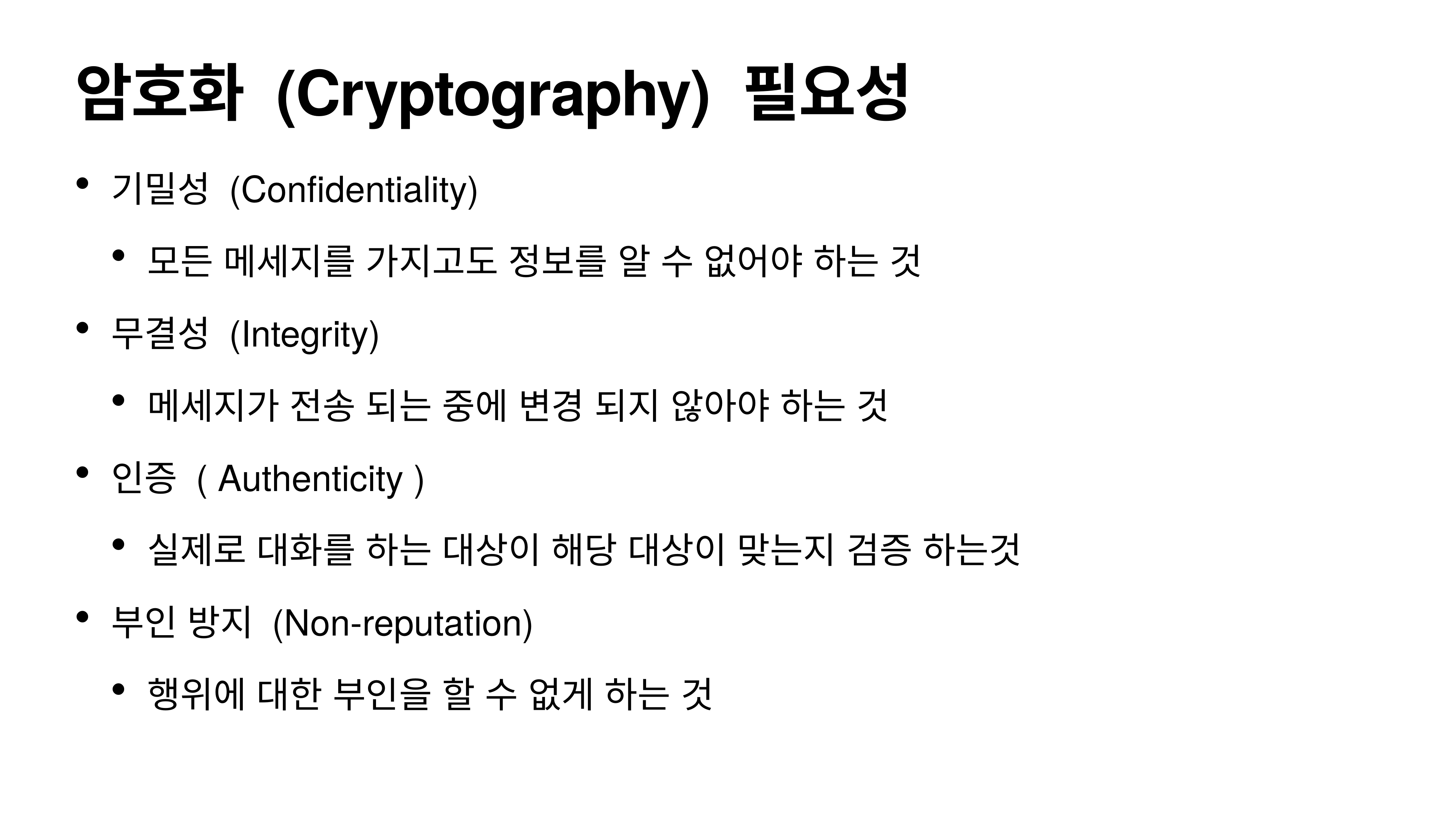

# 암호화 (Cryptography) 필요성
기밀성 (Confidentiality)
모든 메세지를 가지고도 정보를 알 수 없어야 하는 것
무결성 (Integrity)
메세지가 전송 되는 중에 변경 되지 않아야 하는 것
인증 ( Authenticity )
실제로 대화를 하는 대상이 해당 대상이 맞는지 검증 하는것
부인 방지 (Non-reputation)
행위에 대한 부인을 할 수 없게 하는 것